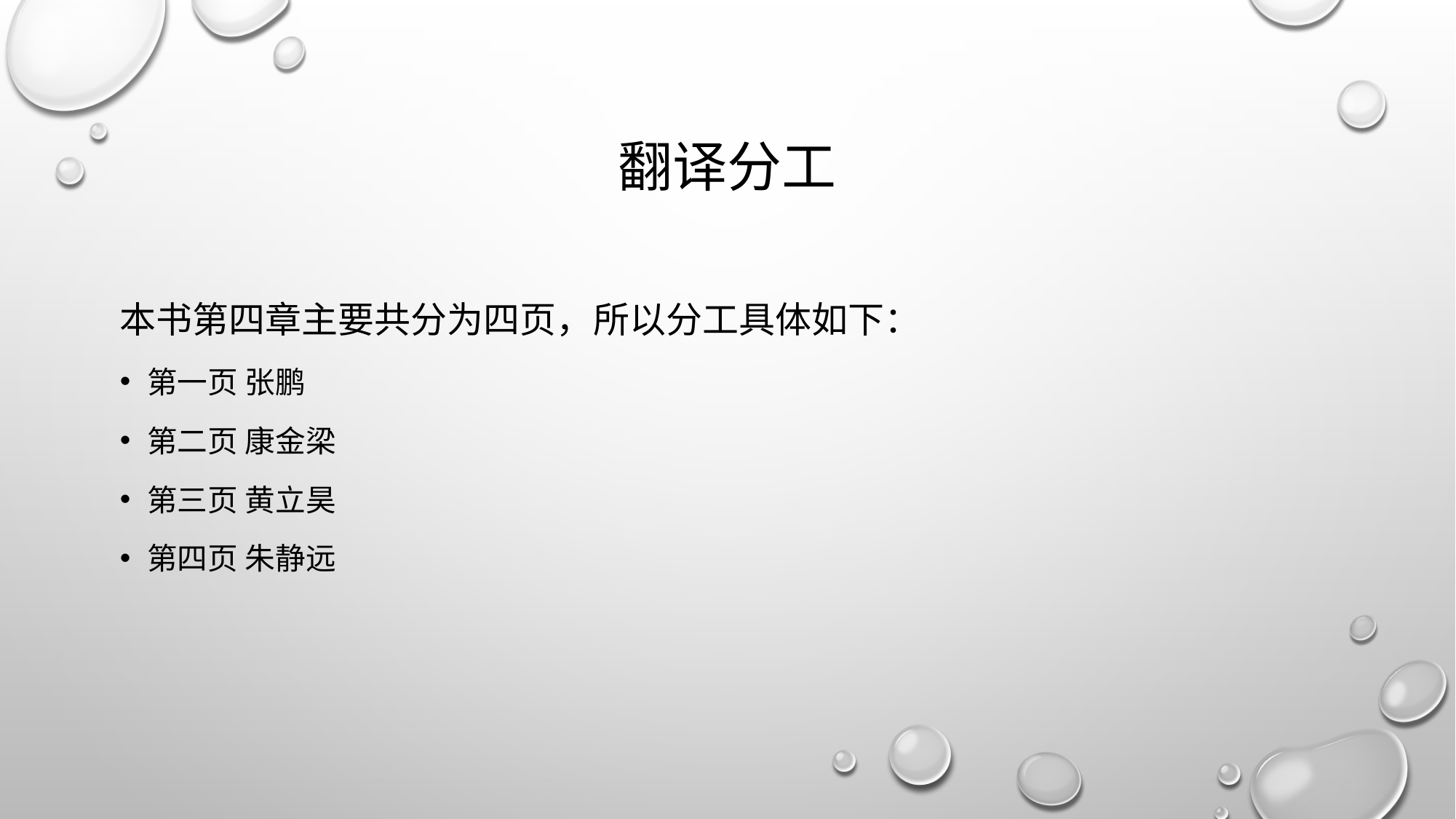

# 翻译分工
本书第四章主要共分为四页，所以分工具体如下：
第一页 张鹏
第二页 康金梁
第三页 黄立昊
第四页 朱静远